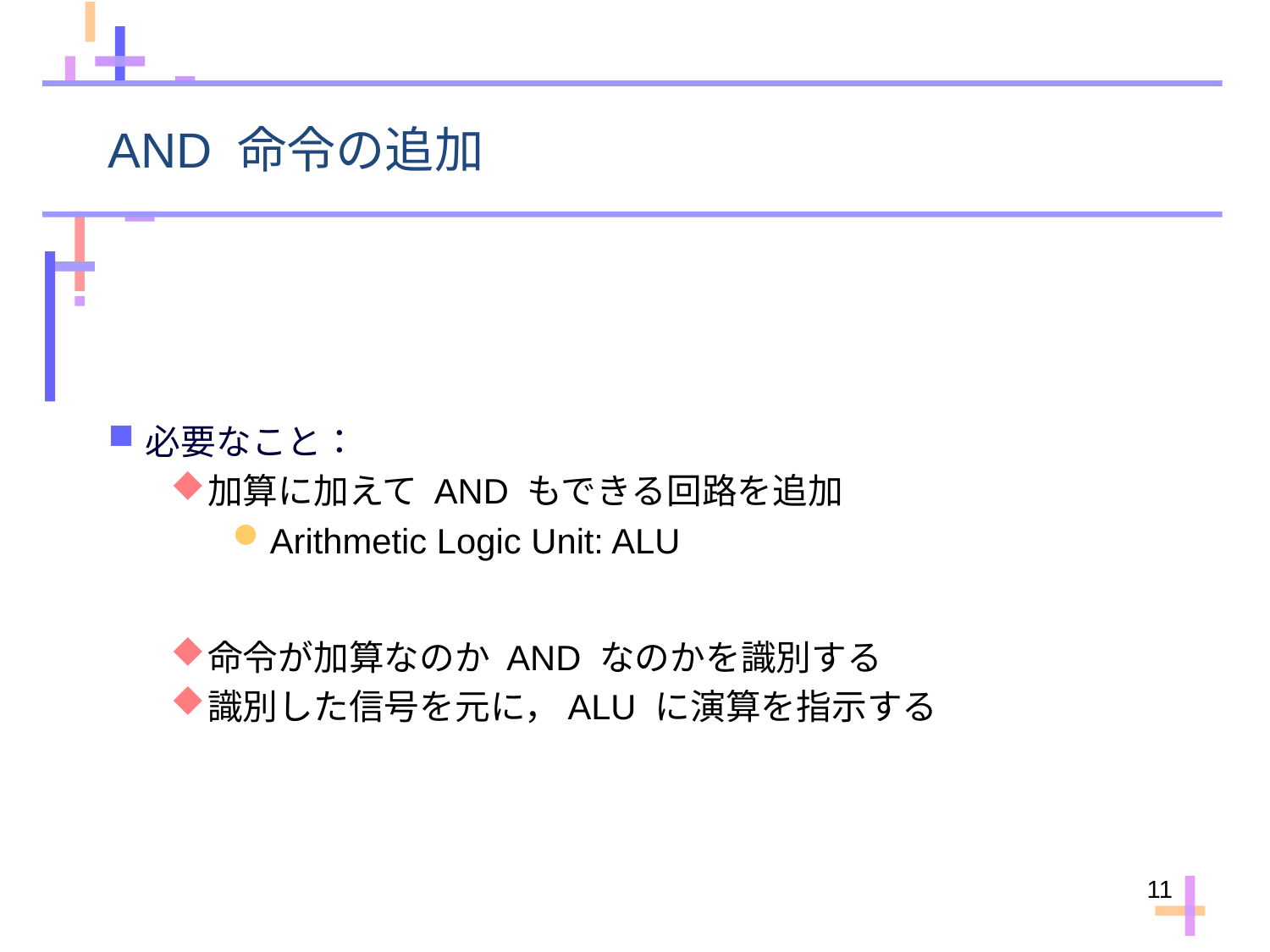

# AND 命令の追加
必要なこと：
加算に加えて AND もできる回路を追加
Arithmetic Logic Unit: ALU

命令が加算なのか AND なのかを識別する
識別した信号を元に，ALU に演算を指示する
11